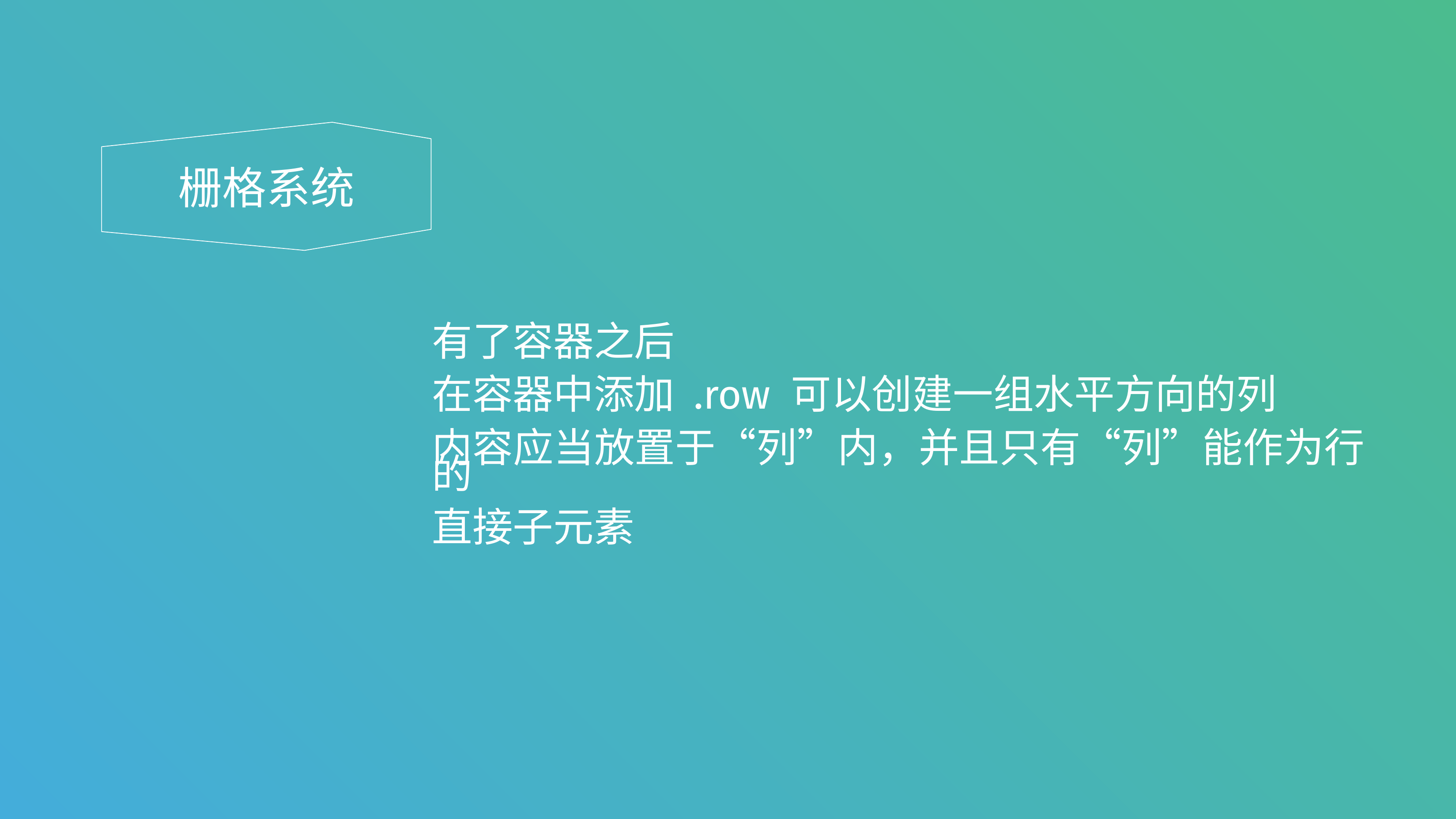

栅格系统
有了容器之后

在容器中添加 .row 可以创建一组水平方向的列

内容应当放置于“列”内，并且只有“列”能作为行的

直接子元素